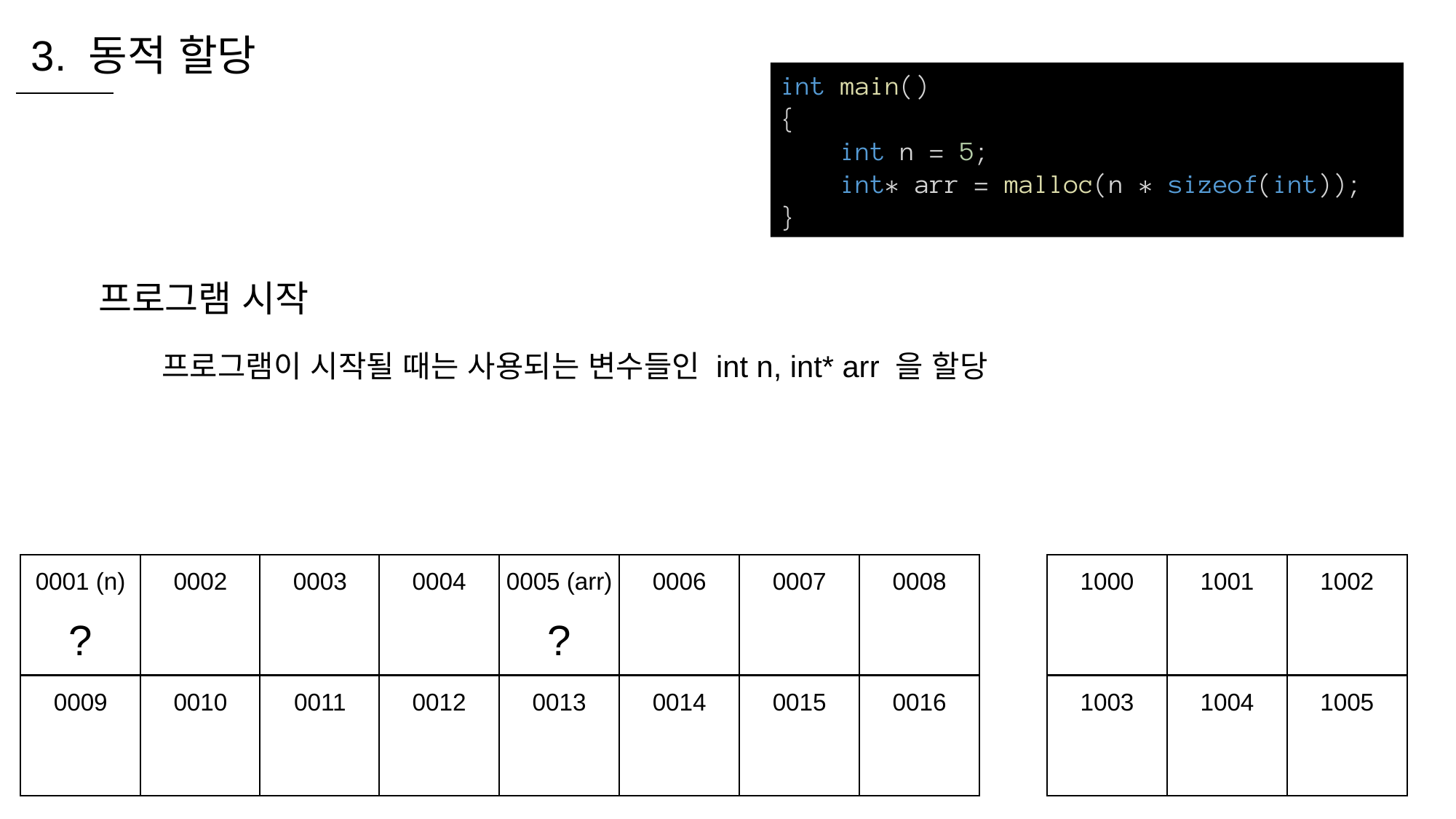

3. 동적 할당
int main()
{
    int n = 5;
    int* arr = malloc(n * sizeof(int));
}
프로그램 시작
프로그램이 시작될 때는 사용되는 변수들인 int n, int* arr 을 할당
0001 (n)

?
0002

?
0003

a
0004

a
0005 (arr)

?
0006

a
0007

a
0008

a
1000

a
1001

a
1002

a
0009

5
0010

?
0011

a
0012

a
0013

a
0014

a
0015

a
0016

a
1003

a
1004

a
1005

a